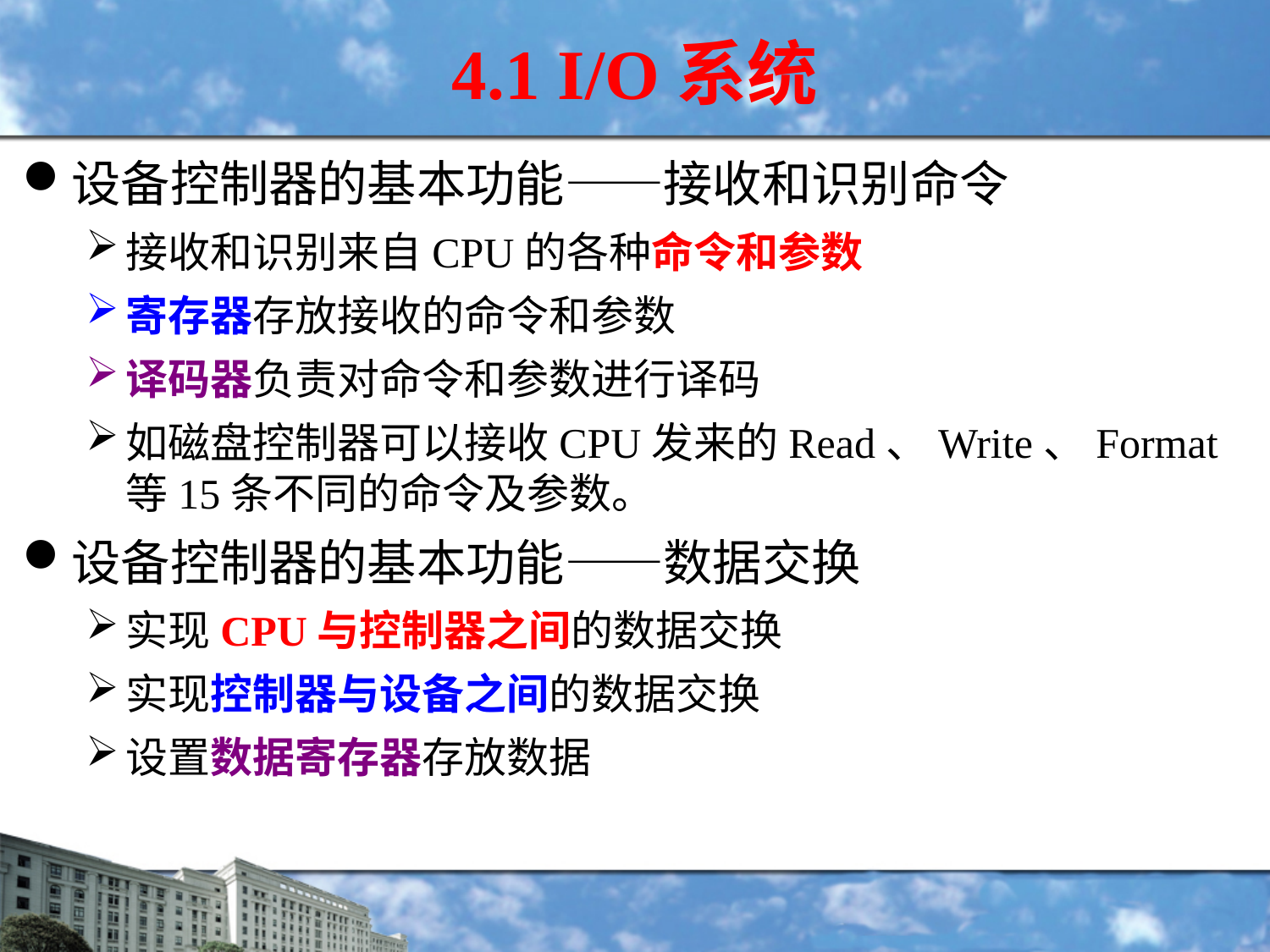

4.1 I/O系统
设备控制器的基本功能——接收和识别命令
接收和识别来自CPU的各种命令和参数
寄存器存放接收的命令和参数
译码器负责对命令和参数进行译码
如磁盘控制器可以接收CPU发来的Read、Write、Format等15条不同的命令及参数。
设备控制器的基本功能——数据交换
实现CPU与控制器之间的数据交换
实现控制器与设备之间的数据交换
设置数据寄存器存放数据